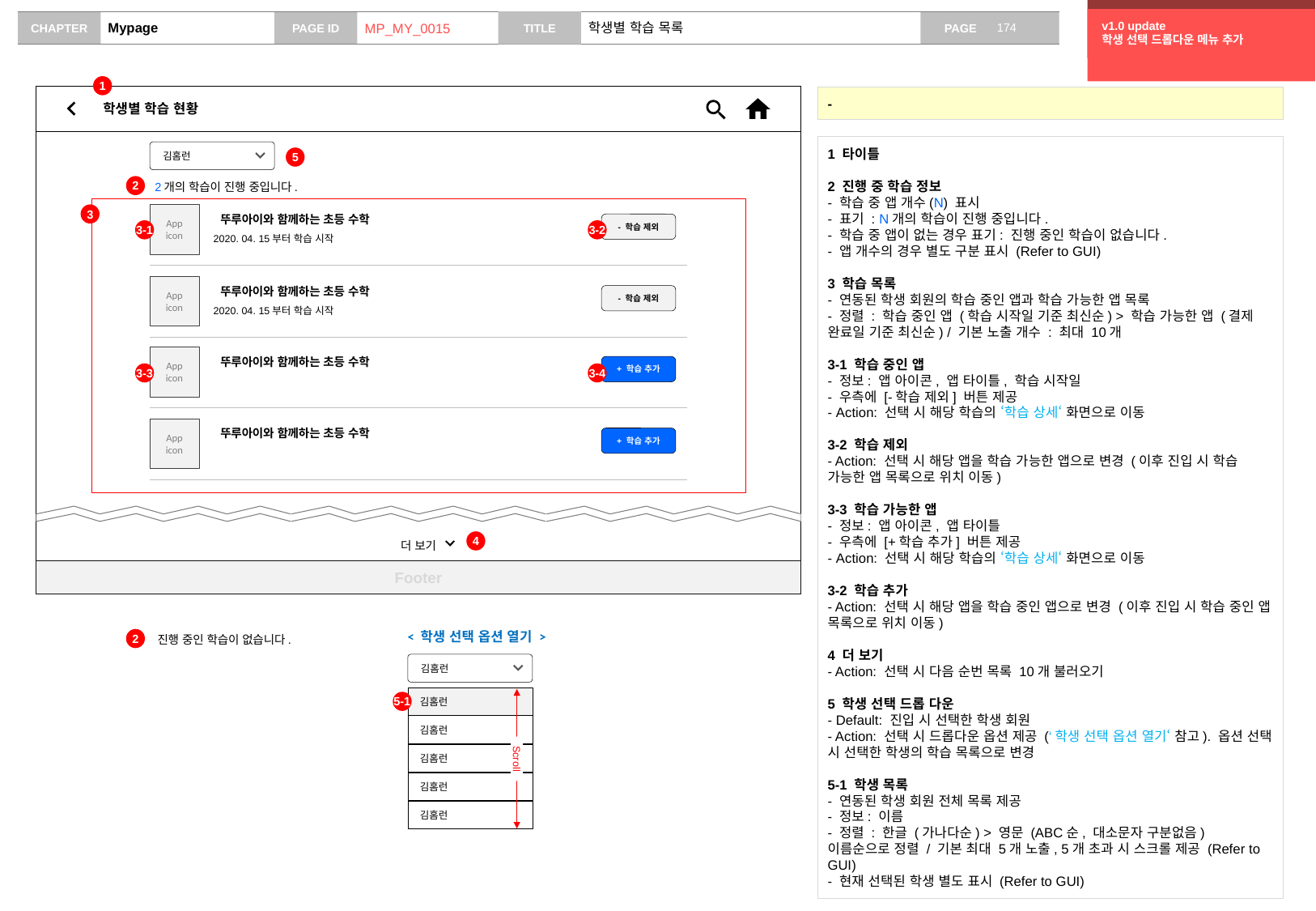

v0.9 update
화면 추가

v1.0 update
학생 선택 드롭다운 메뉴 추가

# Mypage
MP_MY_0015
학생별 학습 목록
1

학생별 학습 현황

-

1 타이틀
2 진행 중 학습 정보
- 학습 중 앱 개수(N) 표시
- 표기 : N개의 학습이 진행 중입니다.
- 학습 중 앱이 없는 경우 표기: 진행 중인 학습이 없습니다.
- 앱 개수의 경우 별도 구분 표시 (Refer to GUI)
3 학습 목록
- 연동된 학생 회원의 학습 중인 앱과 학습 가능한 앱 목록
- 정렬 : 학습 중인 앱 (학습 시작일 기준 최신순) > 학습 가능한 앱 (결제 완료일 기준 최신순) / 기본 노출 개수 : 최대 10개
3-1 학습 중인 앱
- 정보: 앱 아이콘, 앱 타이틀, 학습 시작일
- 우측에 [-학습 제외] 버튼 제공
- Action: 선택 시 해당 학습의 ‘학습 상세‘ 화면으로 이동
3-2 학습 제외
- Action: 선택 시 해당 앱을 학습 가능한 앱으로 변경 (이후 진입 시 학습 가능한 앱 목록으로 위치 이동)
3-3 학습 가능한 앱
- 정보: 앱 아이콘, 앱 타이틀
- 우측에 [+학습 추가] 버튼 제공
- Action: 선택 시 해당 학습의 ‘학습 상세‘ 화면으로 이동
3-2 학습 추가
- Action: 선택 시 해당 앱을 학습 중인 앱으로 변경 (이후 진입 시 학습 중인 앱 목록으로 위치 이동)
4 더 보기
- Action: 선택 시 다음 순번 목록 10개 불러오기
5 학생 선택 드롭 다운
- Default: 진입 시 선택한 학생 회원
- Action: 선택 시 드롭다운 옵션 제공 (‘학생 선택 옵션 열기‘ 참고). 옵션 선택 시 선택한 학생의 학습 목록으로 변경
5-1 학생 목록
- 연동된 학생 회원 전체 목록 제공
- 정보: 이름
- 정렬 : 한글 (가나다순) > 영문 (ABC순, 대소문자 구분없음) 이름순으로 정렬 / 기본 최대 5개 노출, 5개 초과 시 스크롤 제공 (Refer to GUI)
- 현재 선택된 학생 별도 표시 (Refer to GUI)
김홈런

5
2
2개의 학습이 진행 중입니다.

3
App
icon
뚜루아이와 함께하는 초등 수학
- 학습 제외
3-1
3-2
2020. 04. 15부터 학습 시작
App
icon
뚜루아이와 함께하는 초등 수학
- 학습 제외
2020. 04. 15부터 학습 시작
App
icon
뚜루아이와 함께하는 초등 수학
+ 학습 추가
3-3
3-4
App
icon
뚜루아이와 함께하는 초등 수학
+ 학습 추가

더 보기

4
Footer
2
< 학생 선택 옵션 열기 >
김홈런

김홈런
김홈런
김홈런
김홈런
김홈런
진행 중인 학습이 없습니다.
5-1
Scroll